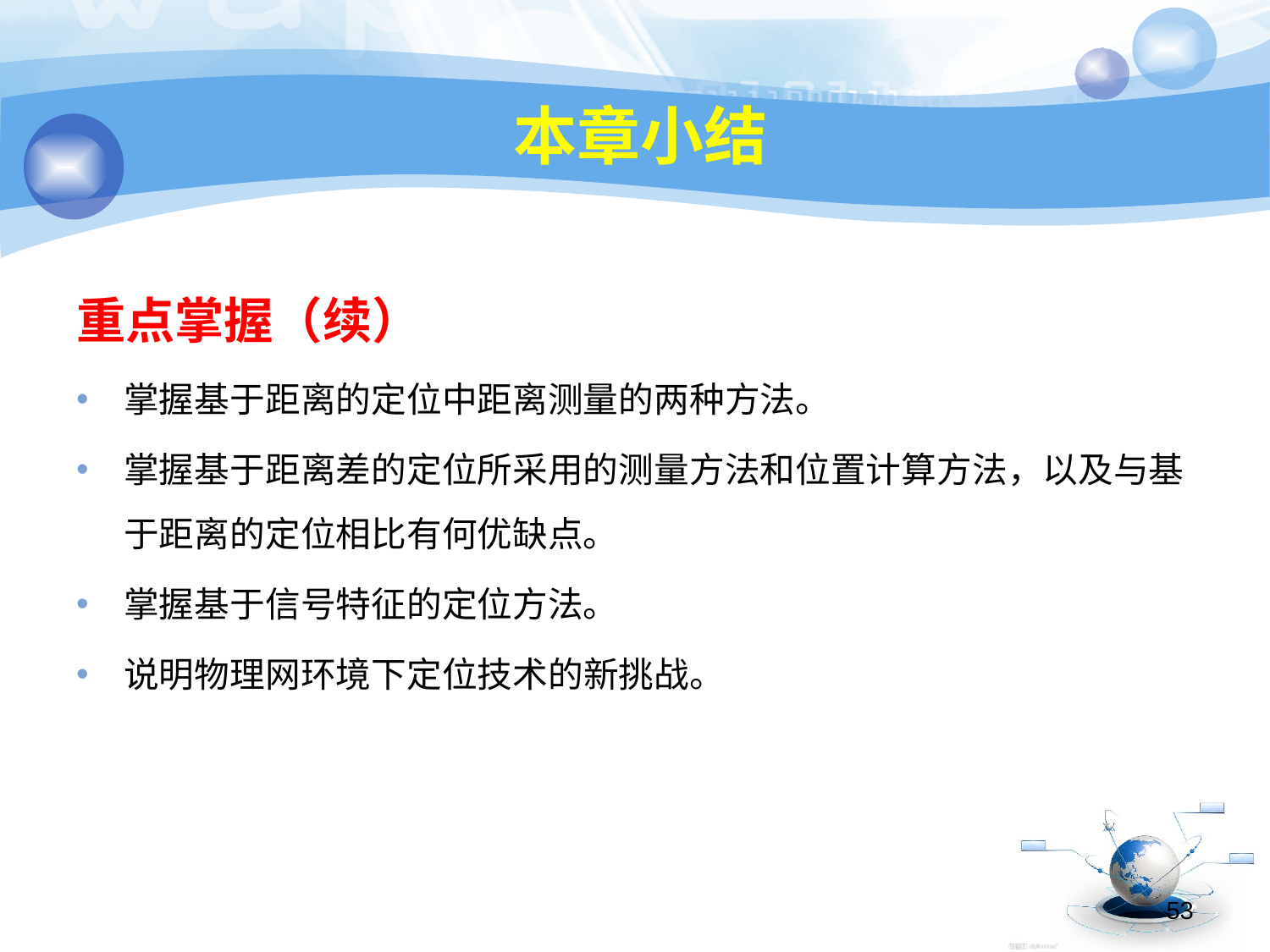

# 本章小结
重点掌握（续）
掌握基于距离的定位中距离测量的两种方法。
掌握基于距离差的定位所采用的测量方法和位置计算方法，以及与基于距离的定位相比有何优缺点。
掌握基于信号特征的定位方法。
说明物理网环境下定位技术的新挑战。
53